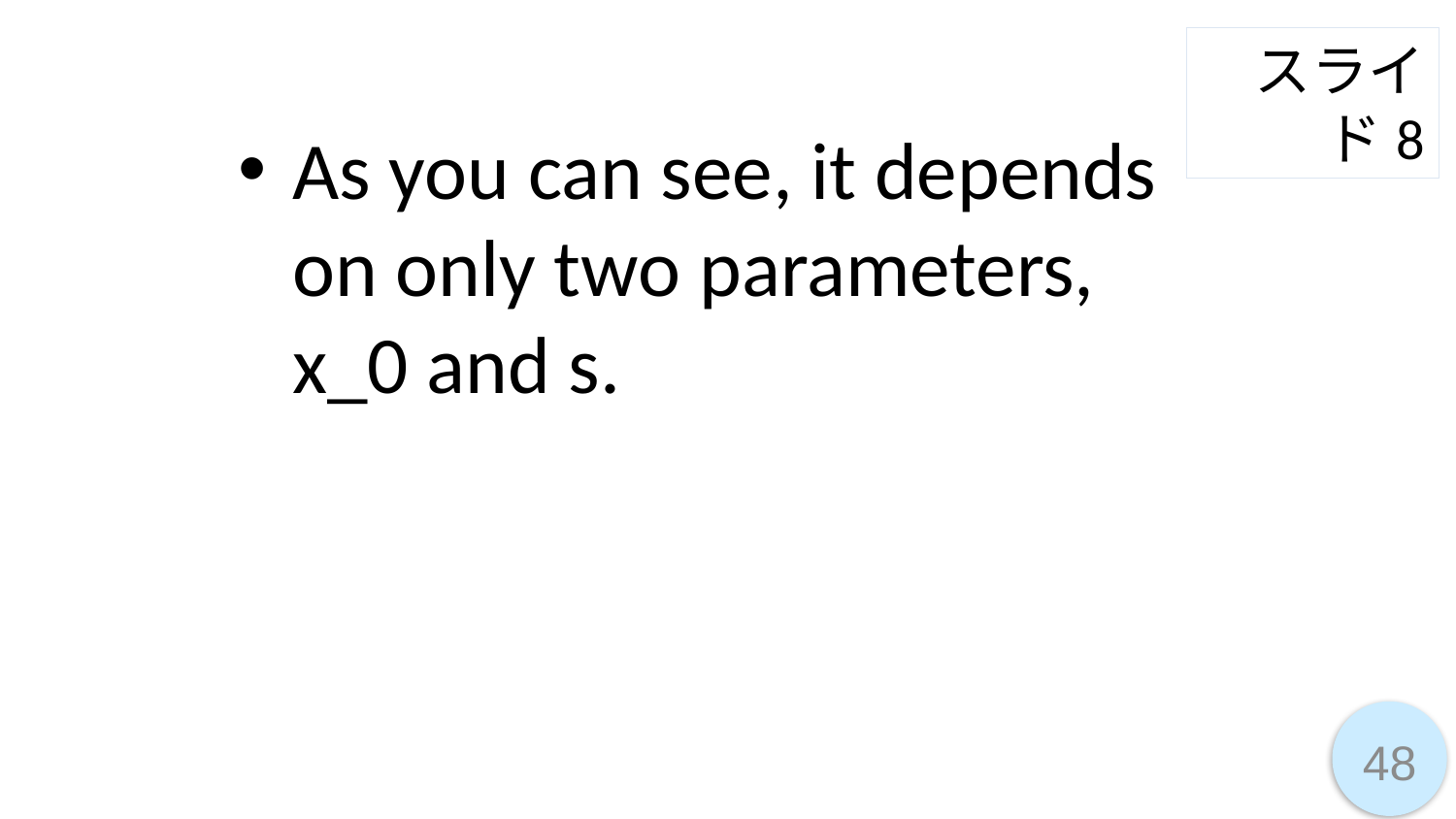

スライド8
As you can see, it depends on only two parameters, x_0 and s.
48